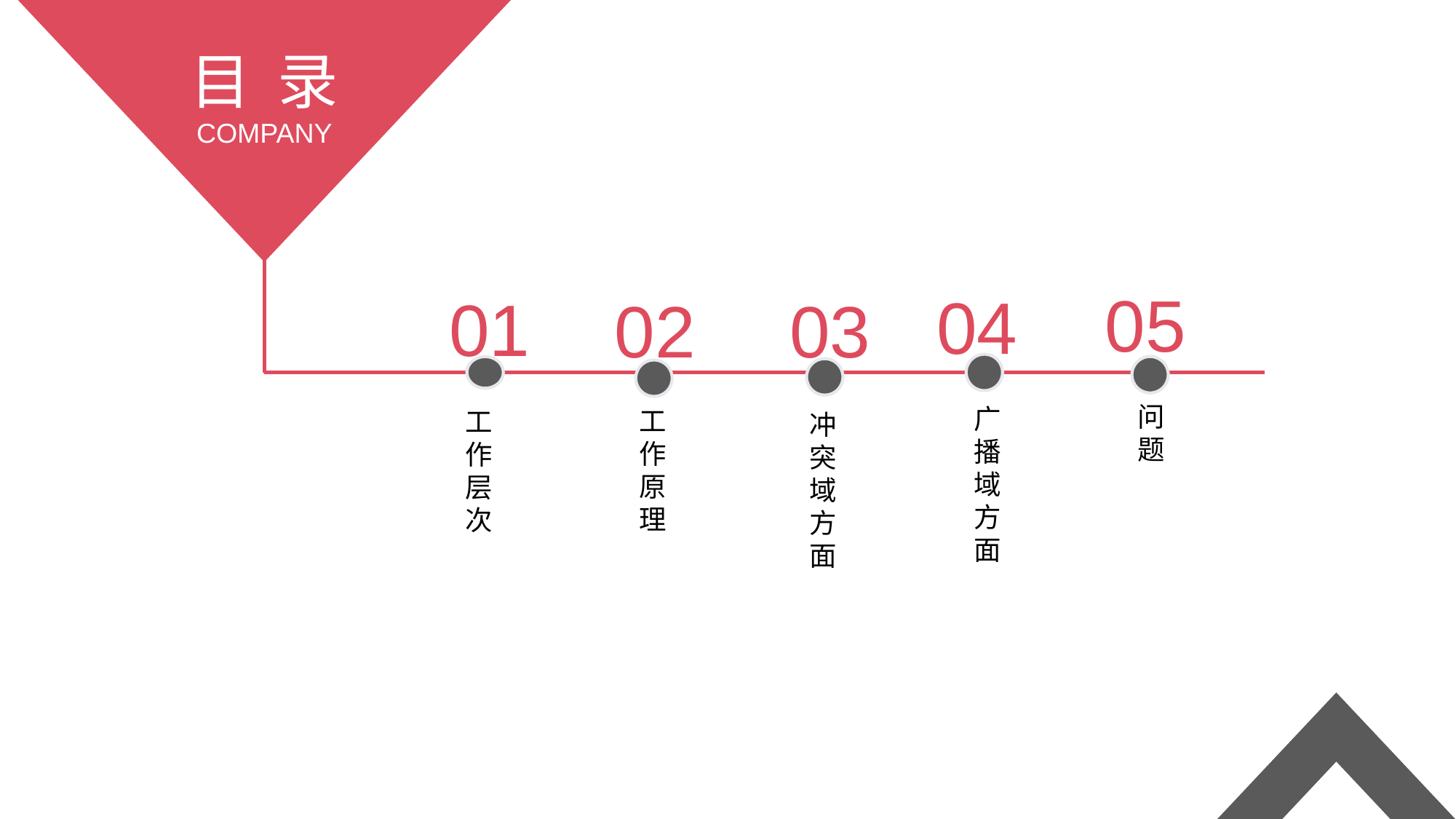

目  录
COMPANY

05
04
01
02
03

问题
广播域方面
工作原理
工作层次
冲突域方面